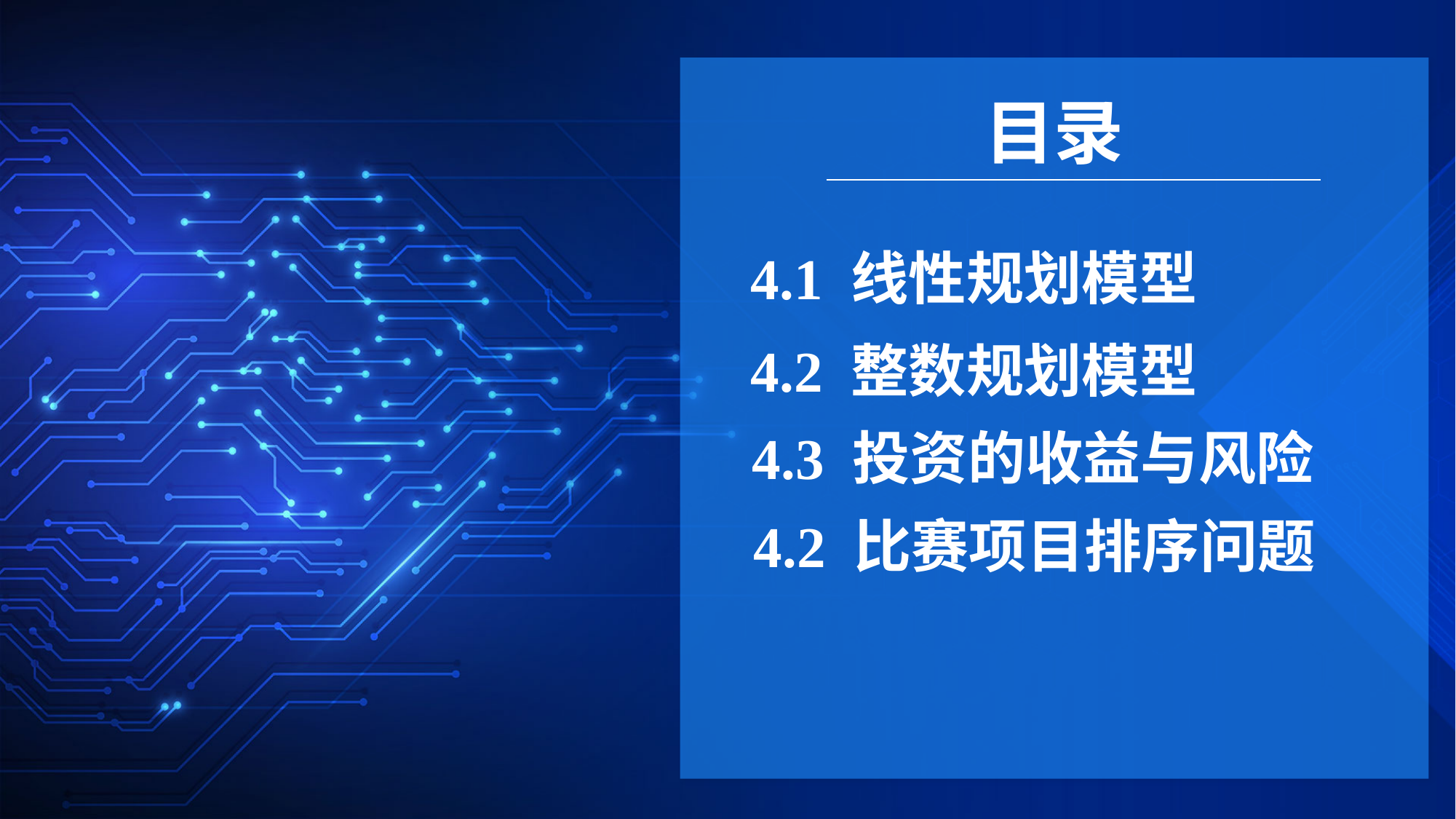

目录
4.1 线性规划模型
4.2 整数规划模型
4.3 投资的收益与风险
4.2 比赛项目排序问题